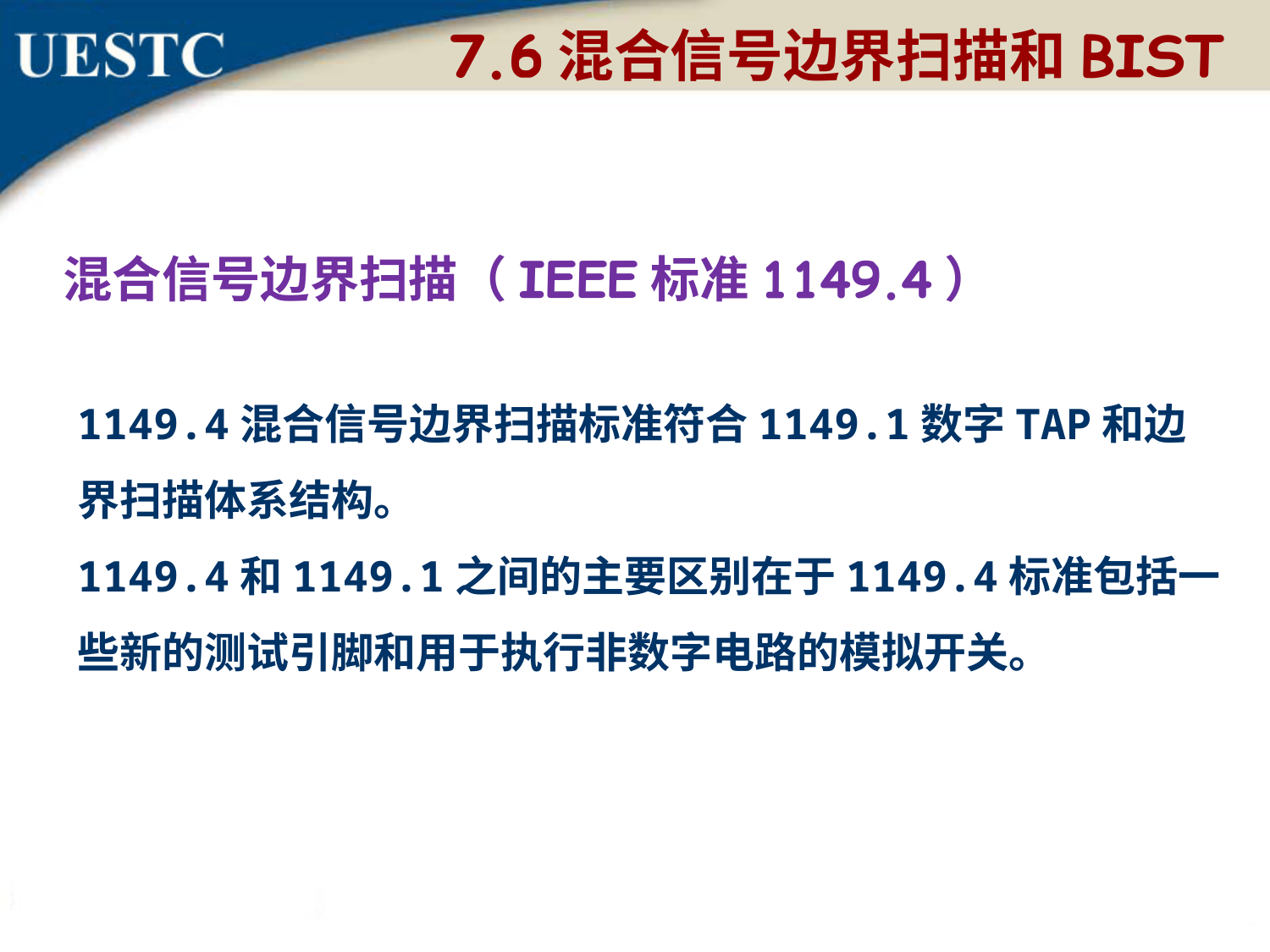

7.6混合信号边界扫描和BIST
混合信号边界扫描（IEEE标准1149.4）
1149.4混合信号边界扫描标准符合1149.1数字TAP和边界扫描体系结构。
1149.4和1149.1之间的主要区别在于1149.4标准包括一些新的测试引脚和用于执行非数字电路的模拟开关。